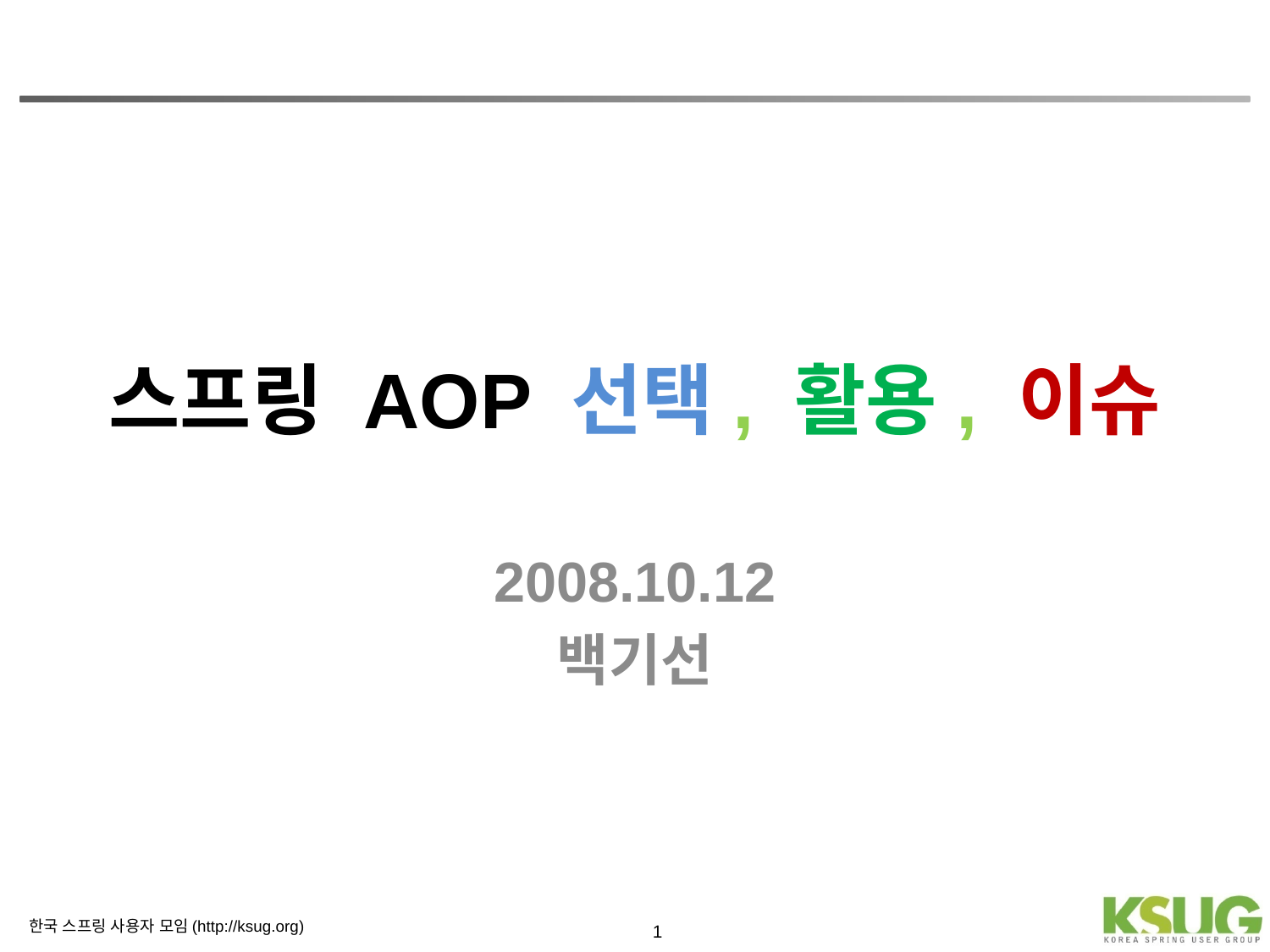

# 스프링 AOP 선택, 활용, 이슈
2008.10.12
백기선